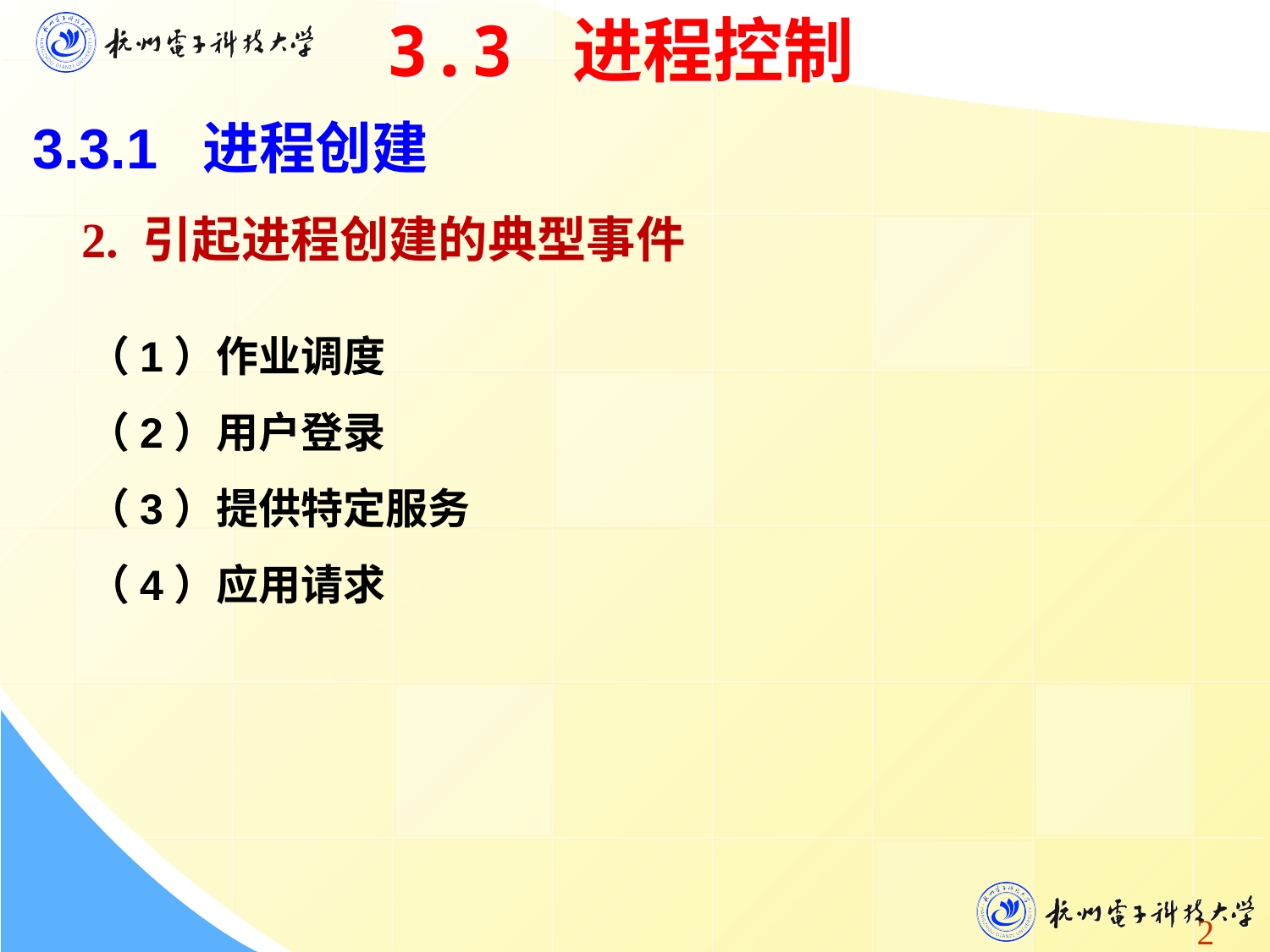

3.3 进程控制
3.3.1  进程创建
    2. 引起进程创建的典型事件
（1）作业调度
（2）用户登录
（3）提供特定服务
（4）应用请求
25